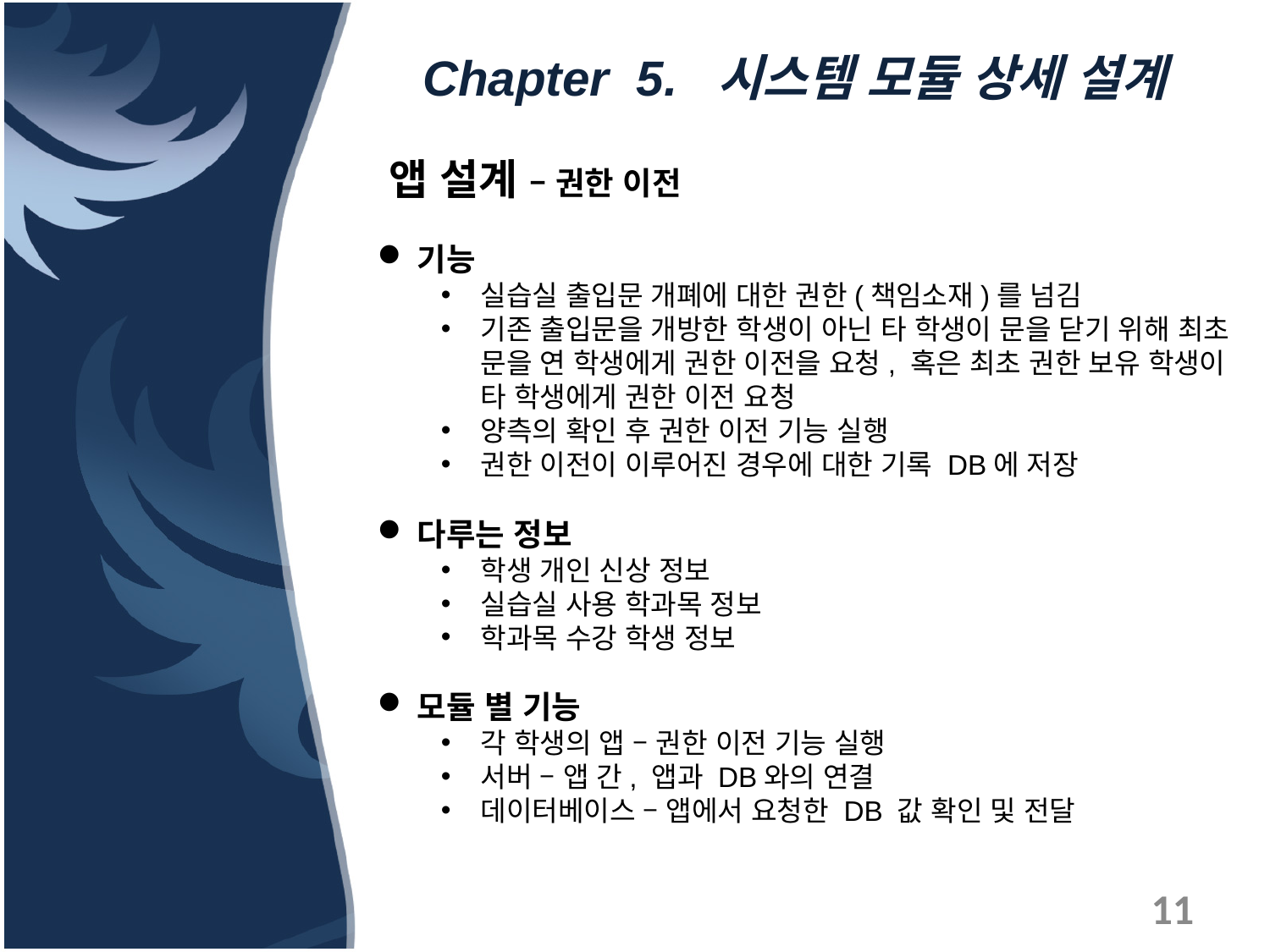

# Chapter  5.  시스템 모듈 상세 설계
앱 설계 – 권한 이전
기능
실습실 출입문 개폐에 대한 권한(책임소재)를 넘김
기존 출입문을 개방한 학생이 아닌 타 학생이 문을 닫기 위해 최초 문을 연 학생에게 권한 이전을 요청, 혹은 최초 권한 보유 학생이 타 학생에게 권한 이전 요청
양측의 확인 후 권한 이전 기능 실행
권한 이전이 이루어진 경우에 대한 기록 DB에 저장

다루는 정보
학생 개인 신상 정보
실습실 사용 학과목 정보
학과목 수강 학생 정보

모듈 별 기능
각 학생의 앱 – 권한 이전 기능 실행
서버 – 앱 간, 앱과 DB와의 연결
데이터베이스 – 앱에서 요청한 DB 값 확인 및 전달
11